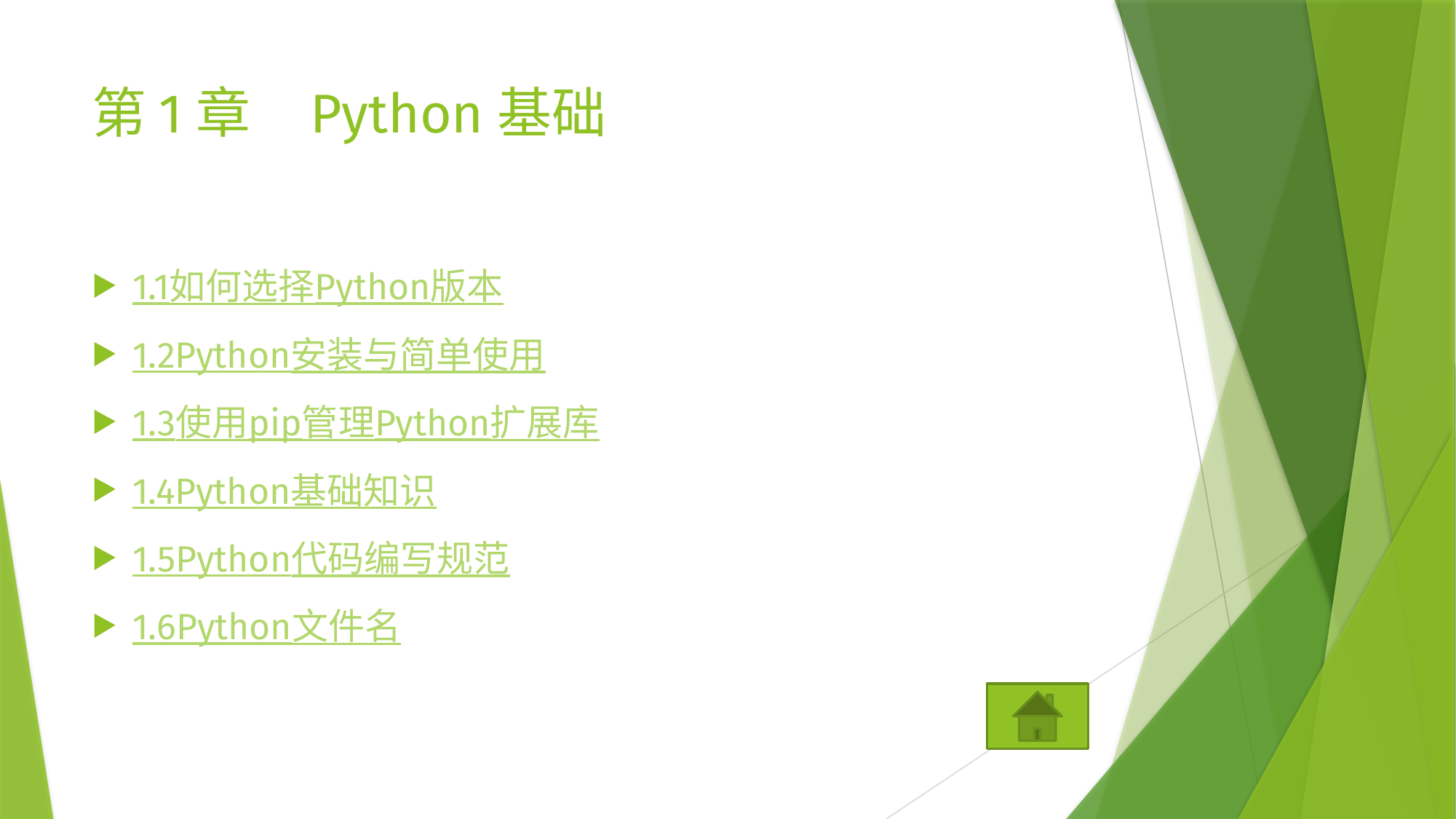

# 第1章	Python基础
1.1	如何选择Python版本
1.2	Python安装与简单使用
1.3	使用pip管理Python扩展库
1.4	Python基础知识
1.5	Python代码编写规范
1.6	Python文件名